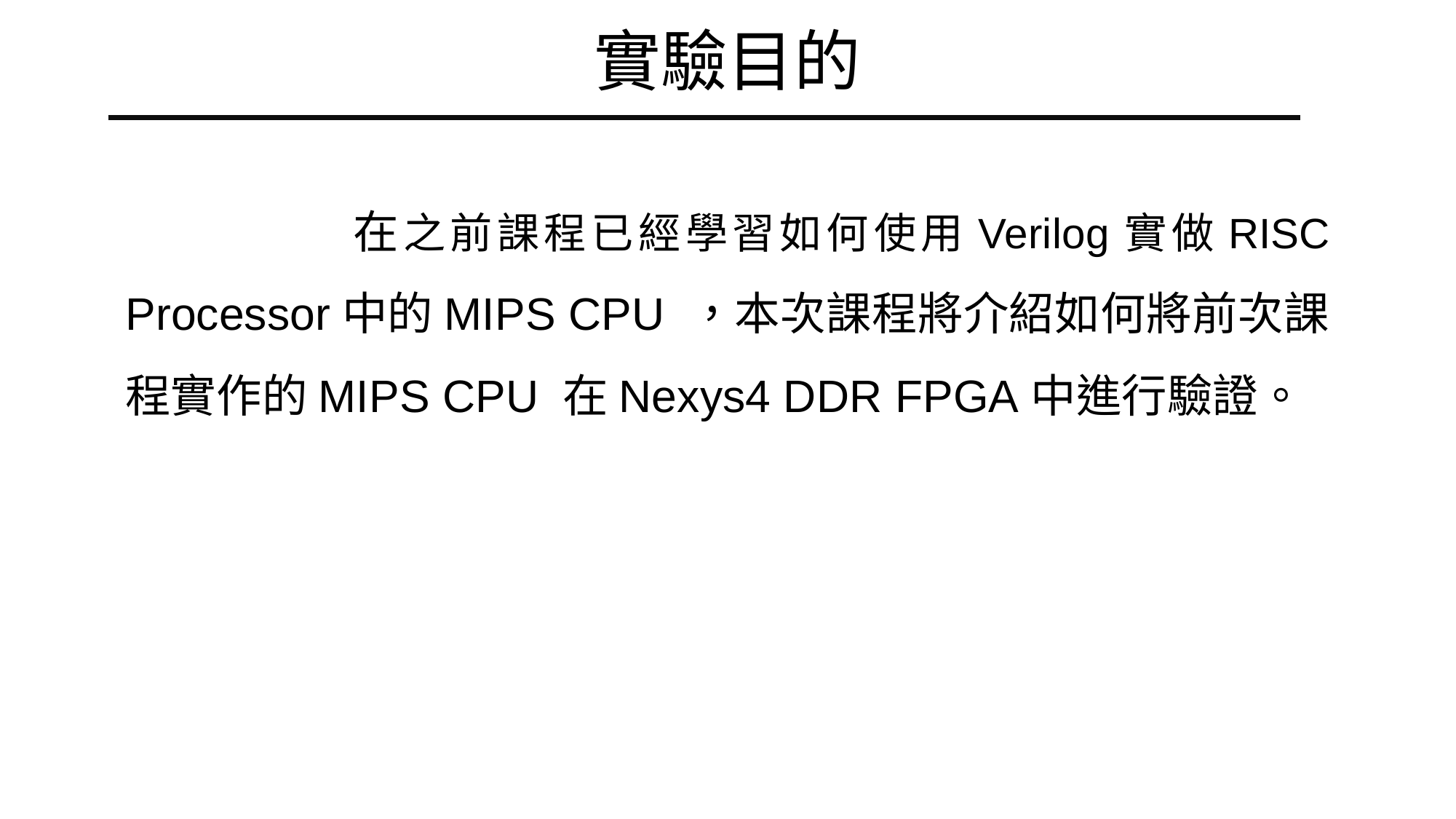

實驗目的
		在之前課程已經學習如何使用Verilog實做RISC Processor中的MIPS CPU ，本次課程將介紹如何將前次課程實作的MIPS CPU 在Nexys4 DDR FPGA中進行驗證。